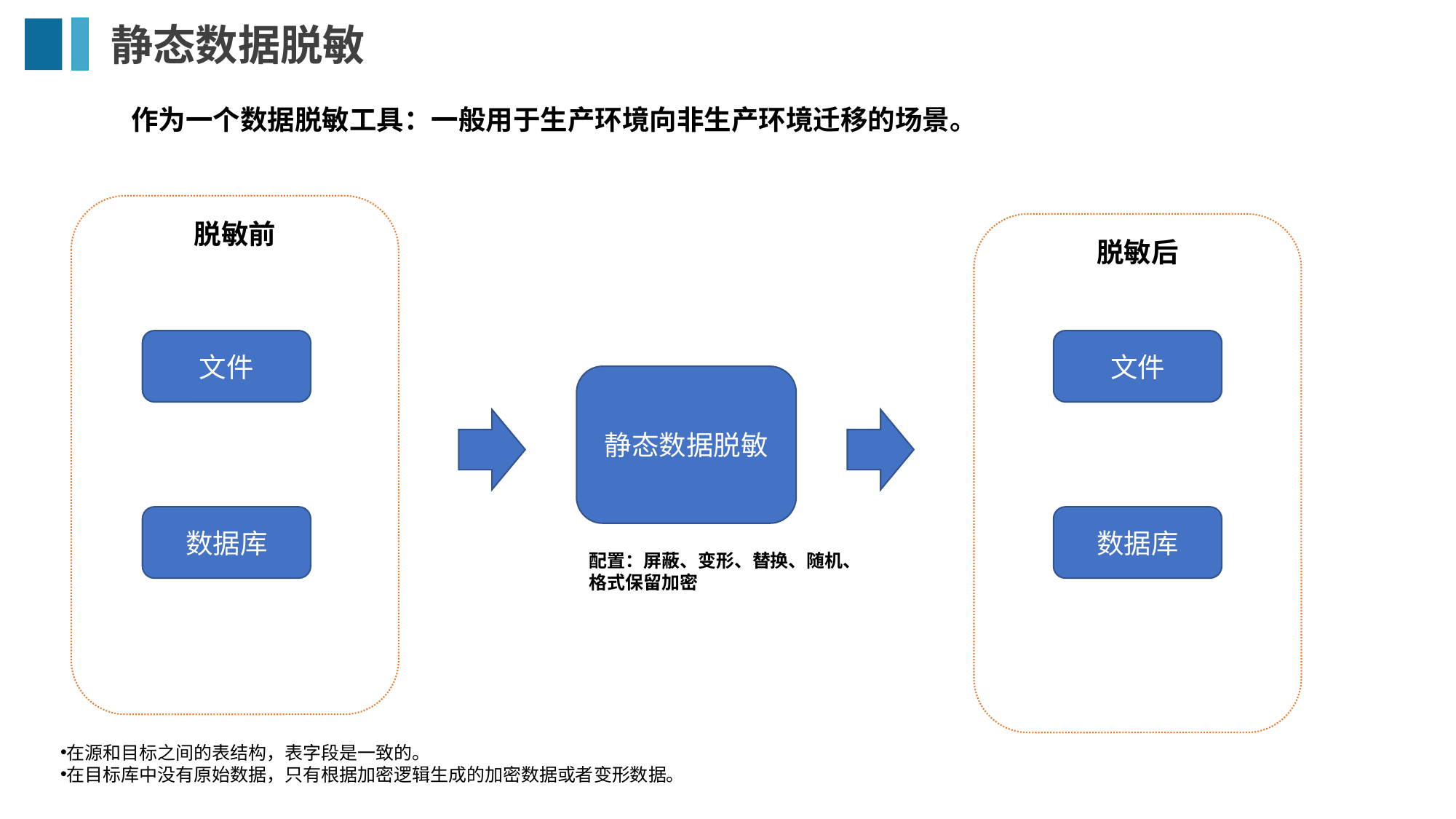

# 静态数据脱敏
作为一个数据脱敏工具：一般用于生产环境向非生产环境迁移的场景。
脱敏前
脱敏后
文件
文件
静态数据脱敏

数据库
数据库
配置：屏蔽、变形、替换、随机、
格式保留加密
在源和目标之间的表结构，表字段是一致的。
在目标库中没有原始数据，只有根据加密逻辑生成的加密数据或者变形数据。